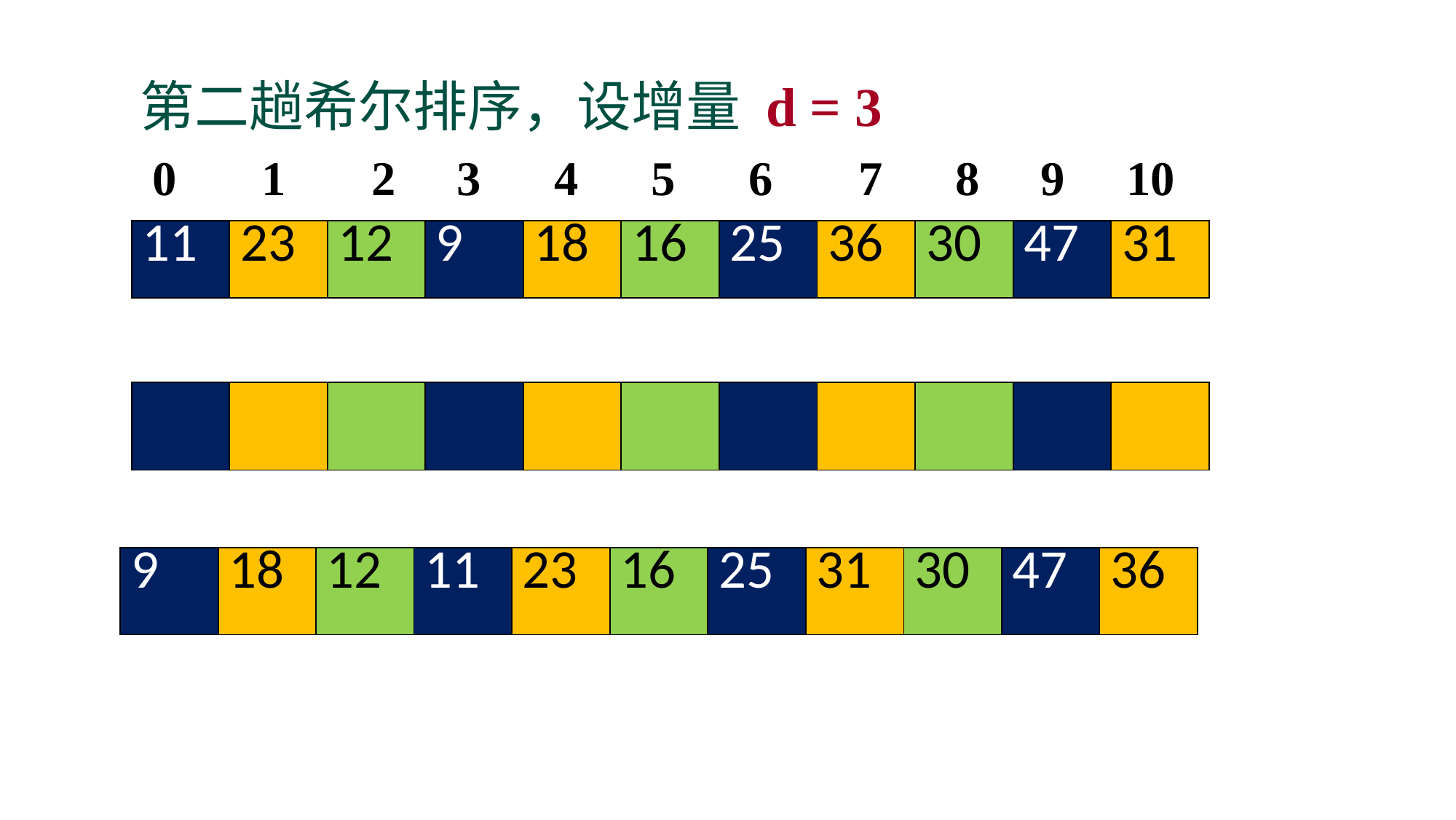

第二趟希尔排序，设增量 d = 3
  0       1       2     3      4      5      6       7      8     9     10
| 11 | 23 | 12 | 9 | 18 | 16 | 25 | 36 | 30 | 47 | 31 |
| --- | --- | --- | --- | --- | --- | --- | --- | --- | --- | --- |
|  |  |  |  |  |  |  |  |  |  |  |
| --- | --- | --- | --- | --- | --- | --- | --- | --- | --- | --- |

| 9 | 18 | 12 | 11 | 23 | 16 | 25 | 31 | 30 | 47 | 36 |
| --- | --- | --- | --- | --- | --- | --- | --- | --- | --- | --- |